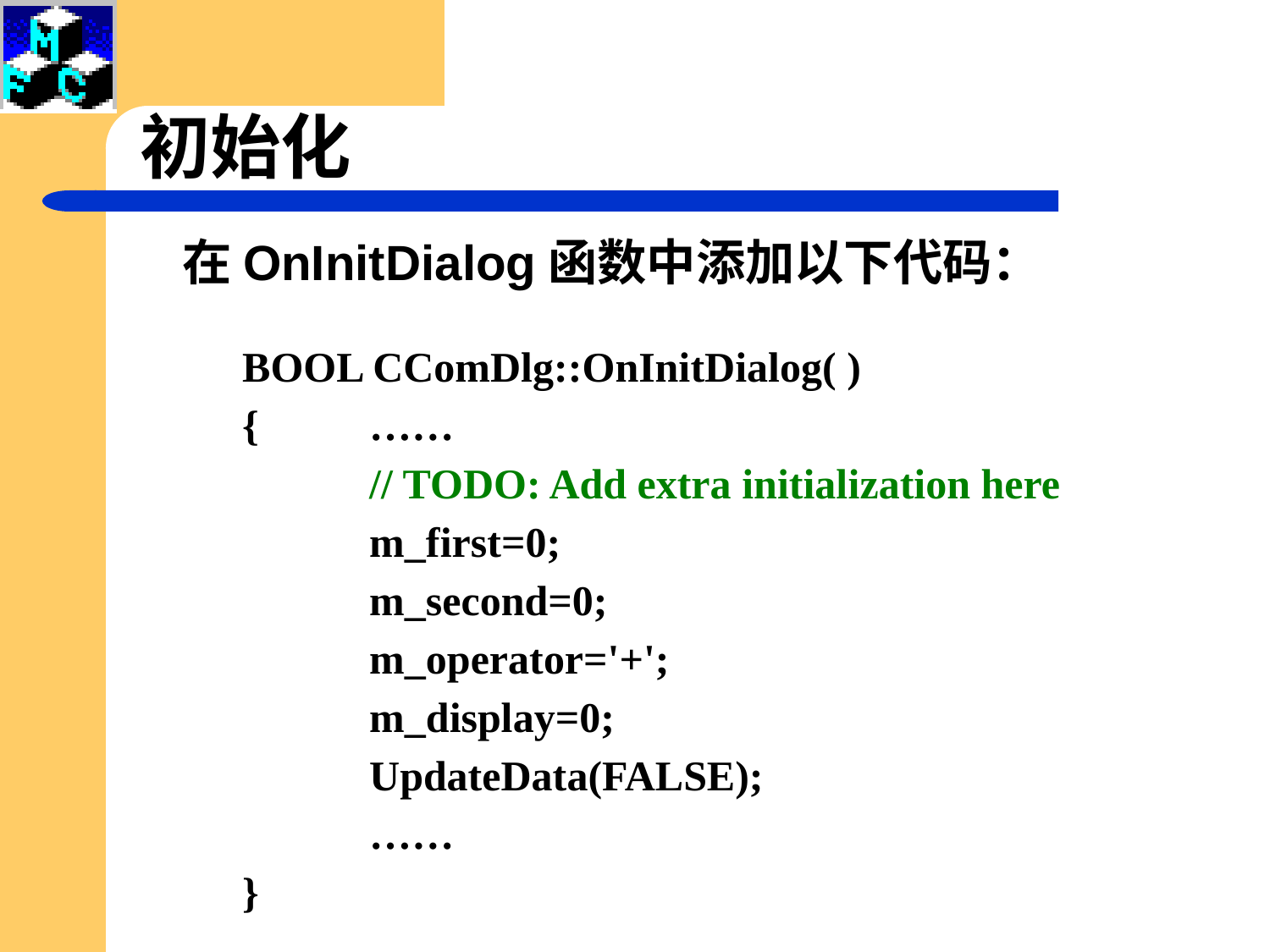

# 初始化
在OnInitDialog函数中添加以下代码：
BOOL CComDlg::OnInitDialog( )
{	……
	// TODO: Add extra initialization here
	m_first=0;
	m_second=0;
	m_operator='+';
	m_display=0;
	UpdateData(FALSE);
	……
}